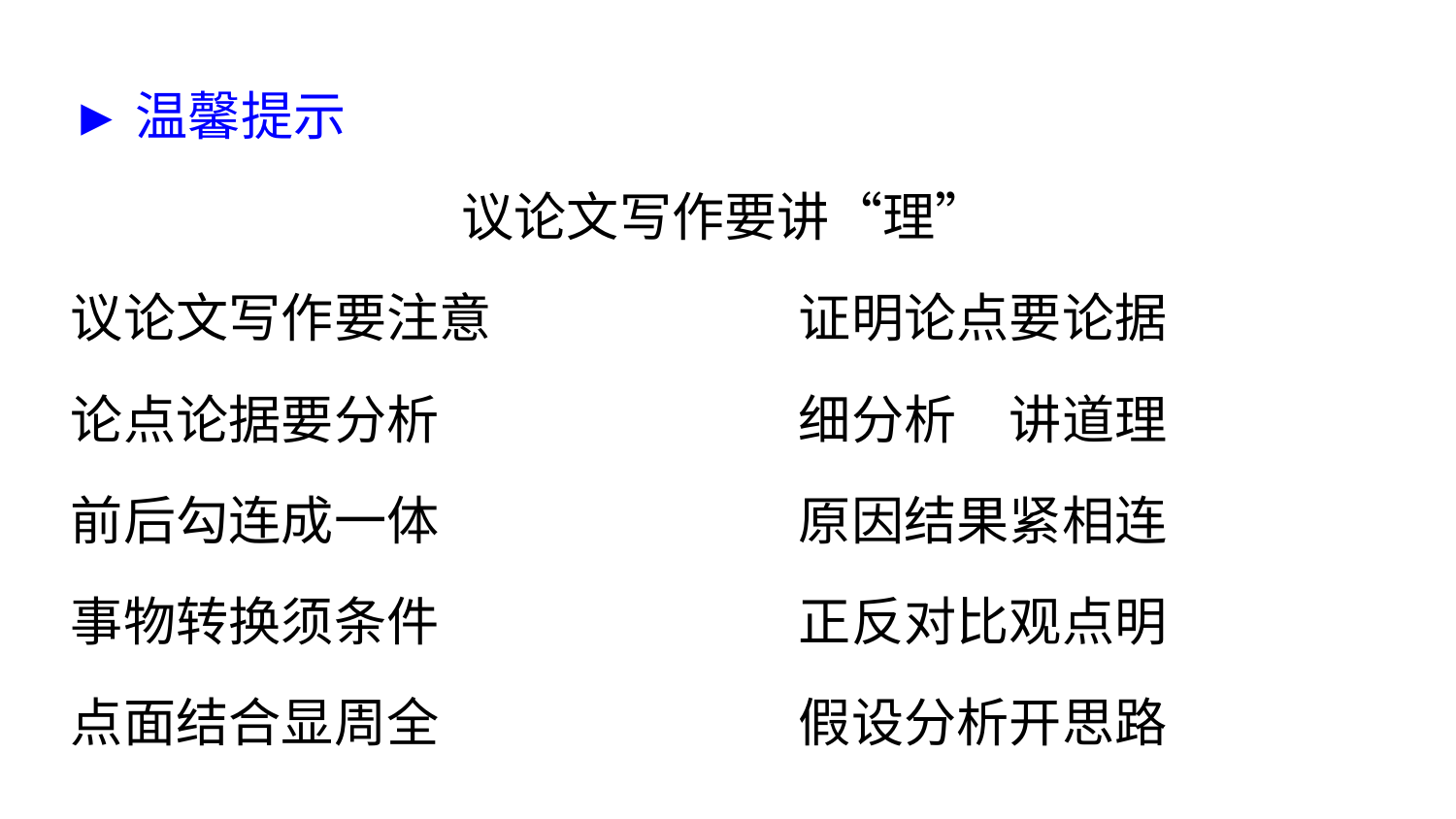

►温馨提示
议论文写作要讲“理”
议论文写作要注意　　		证明论点要论据
论点论据要分析  			细分析　讲道理
前后勾连成一体  			原因结果紧相连
事物转换须条件  			正反对比观点明
点面结合显周全  			假设分析开思路